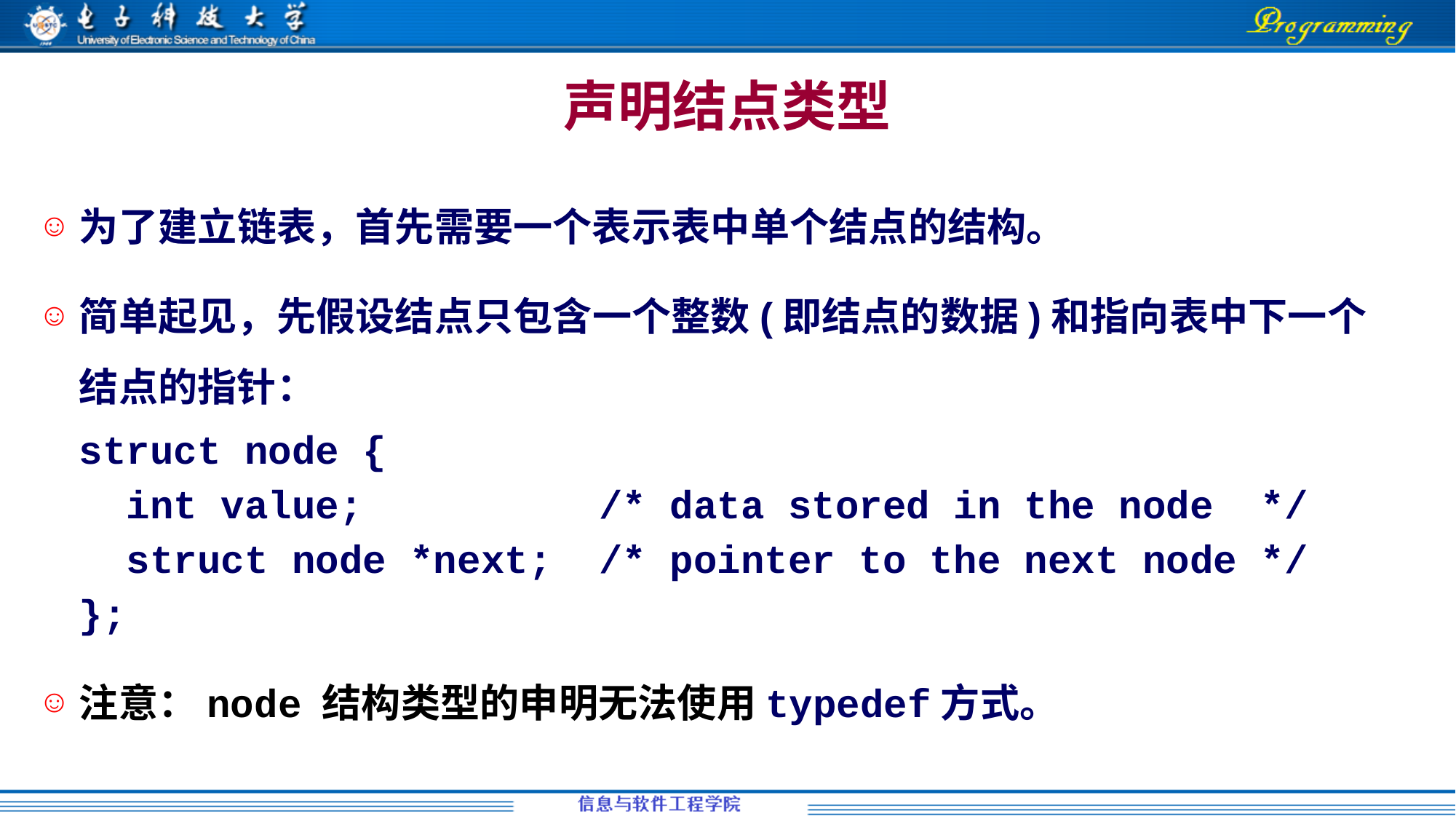

# 声明结点类型
为了建立链表，首先需要一个表示表中单个结点的结构。
简单起见，先假设结点只包含一个整数(即结点的数据)和指向表中下一个结点的指针：
	struct node {
	  int value;          /* data stored in the node  */
	  struct node *next;  /* pointer to the next node */
	};
注意：node 结构类型的申明无法使用typedef方式。